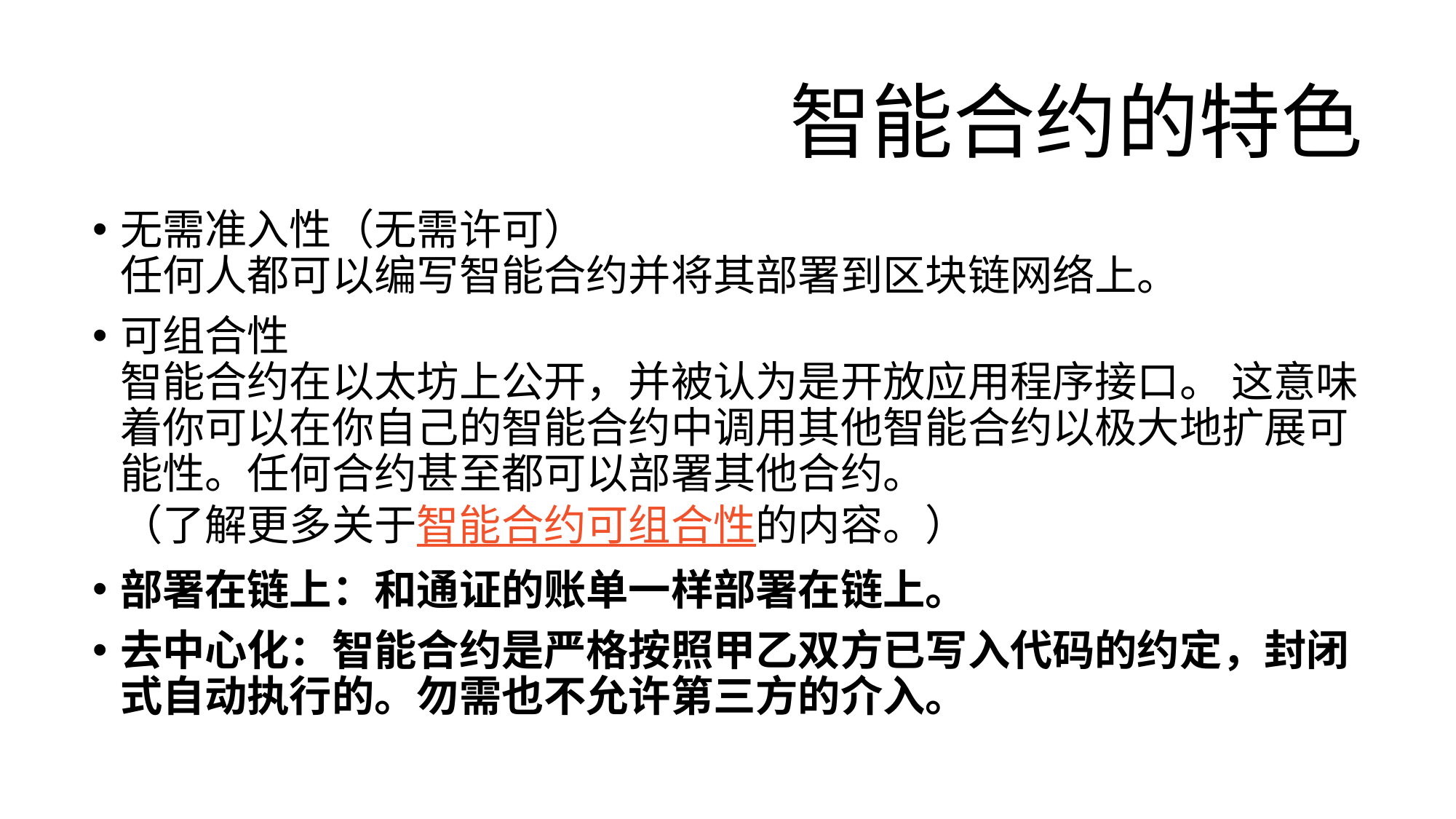

# 智能合约的特色
无需准入性（无需许可）
任何人都可以编写智能合约并将其部署到区块链网络上。
可组合性
智能合约在以太坊上公开，并被认为是开放应用程序接口。 这意味着你可以在你自己的智能合约中调用其他智能合约以极大地扩展可能性。任何合约甚至都可以部署其他合约。
（了解更多关于智能合约可组合性的内容。）
部署在链上：和通证的账单一样部署在链上。
去中心化：智能合约是严格按照甲乙双方已写入代码的约定，封闭式自动执行的。勿需也不允许第三方的介入。